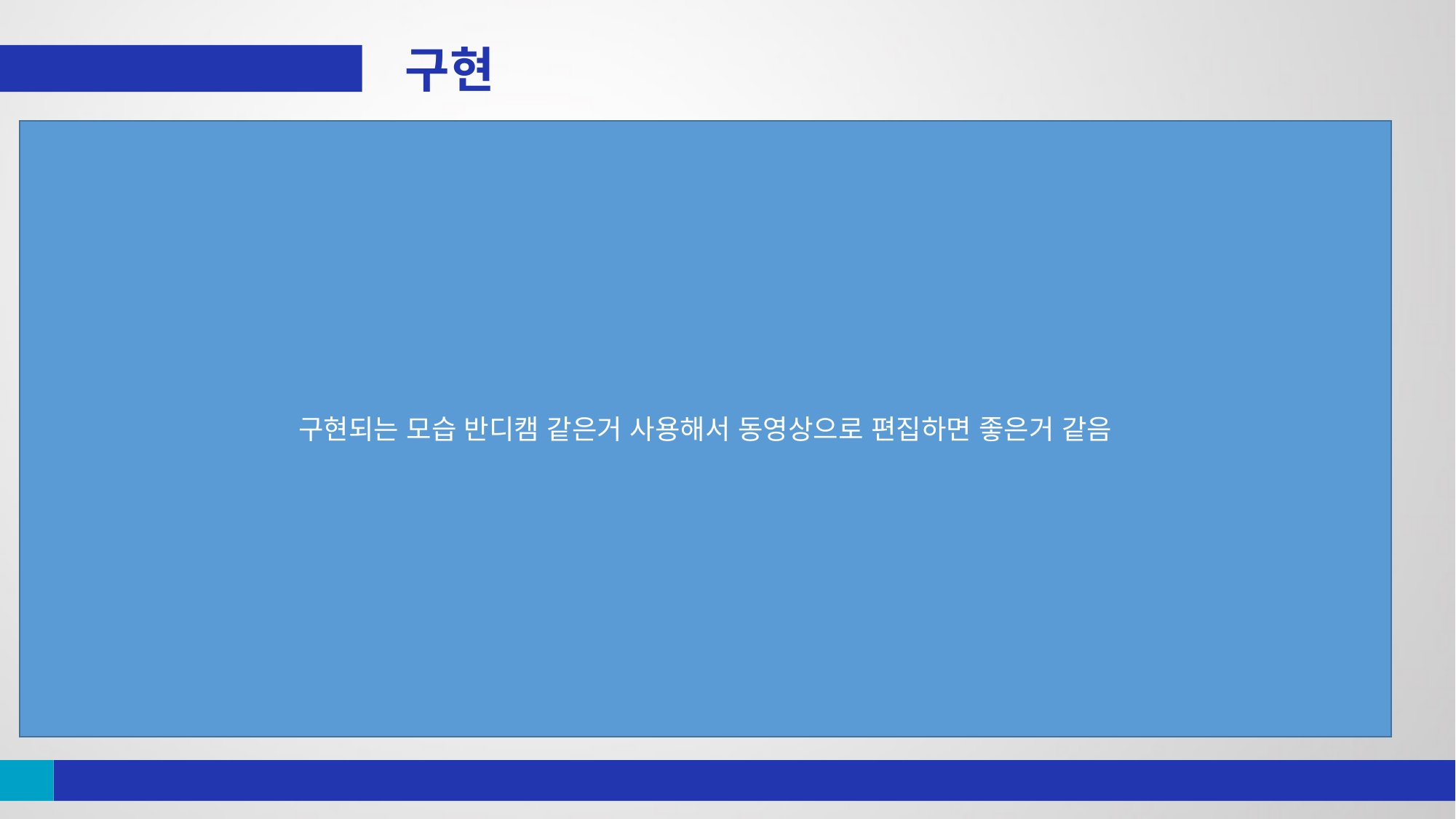

구현
SYSTEM
BIGDATA
청년인재

구현되는 모습 반디캠 같은거 사용해서 동영상으로 편집하면 좋은거 같음
Team Name

빅데이터 청년인재 일자리 연계사업